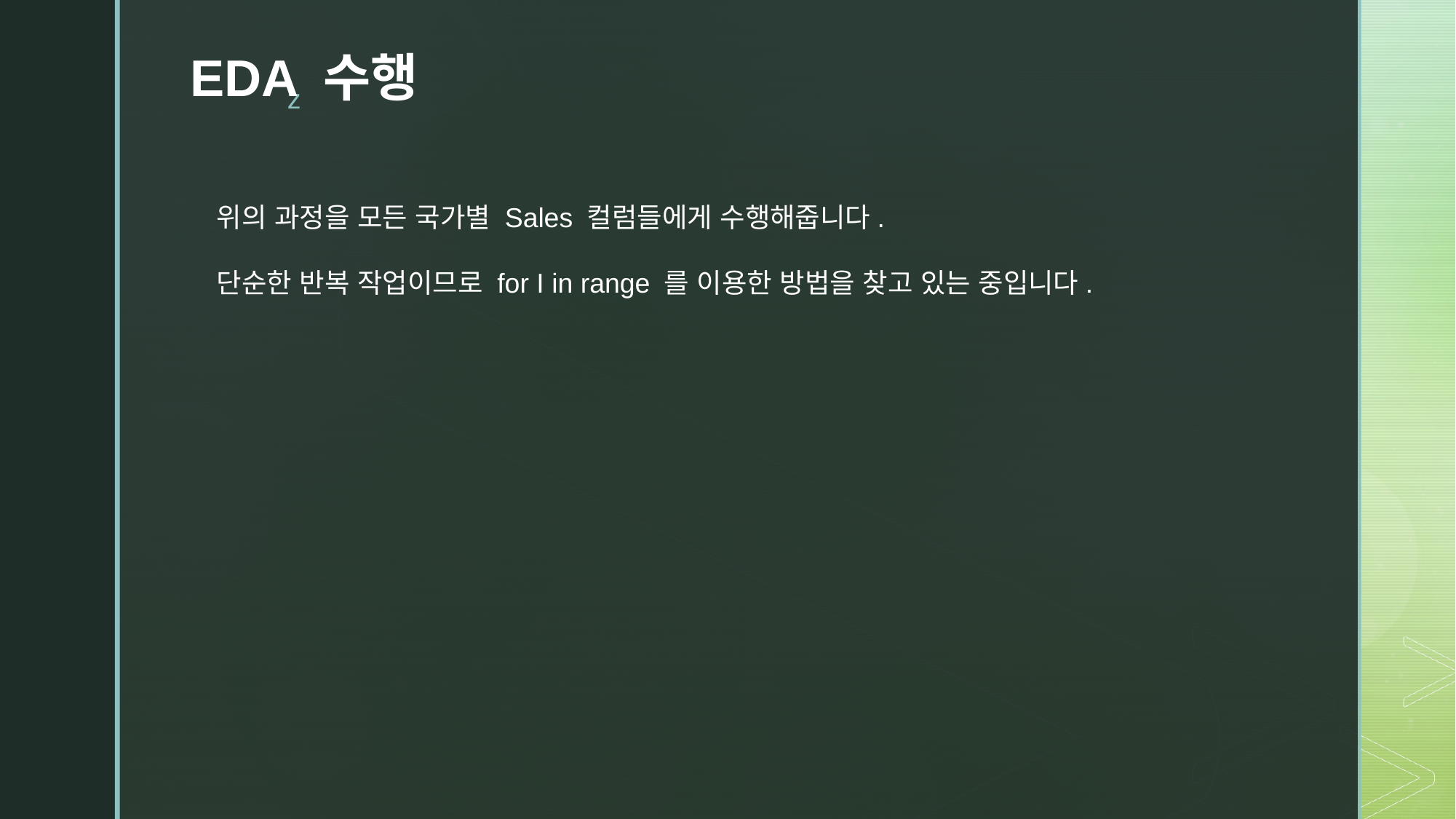

# EDA 수행
위의 과정을 모든 국가별 Sales 컬럼들에게 수행해줍니다.

단순한 반복 작업이므로 for I in range 를 이용한 방법을 찾고 있는 중입니다.